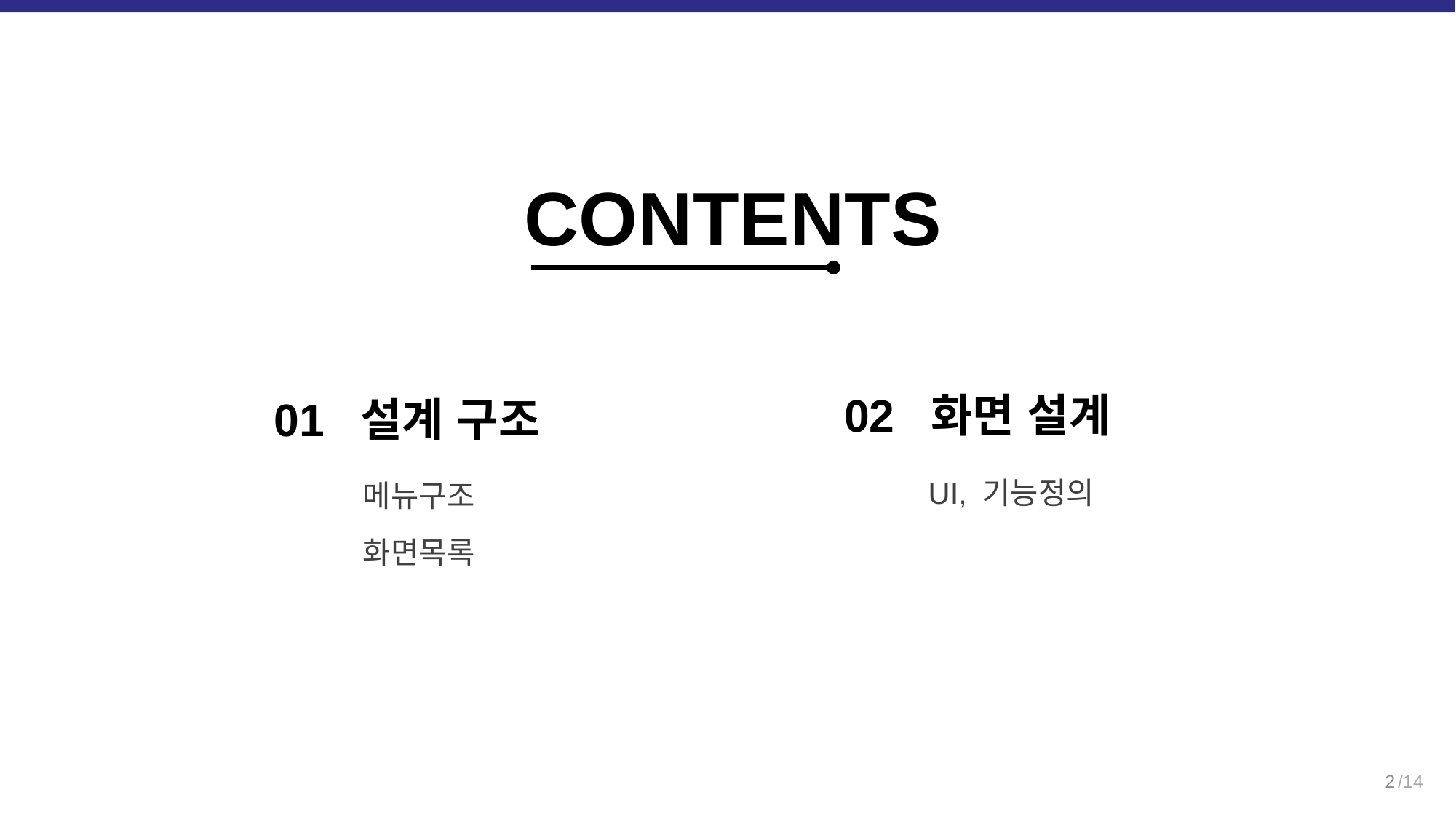

CONTENTS
02  화면 설계
01  설계 구조
UI, 기능정의
메뉴구조
화면목록
2